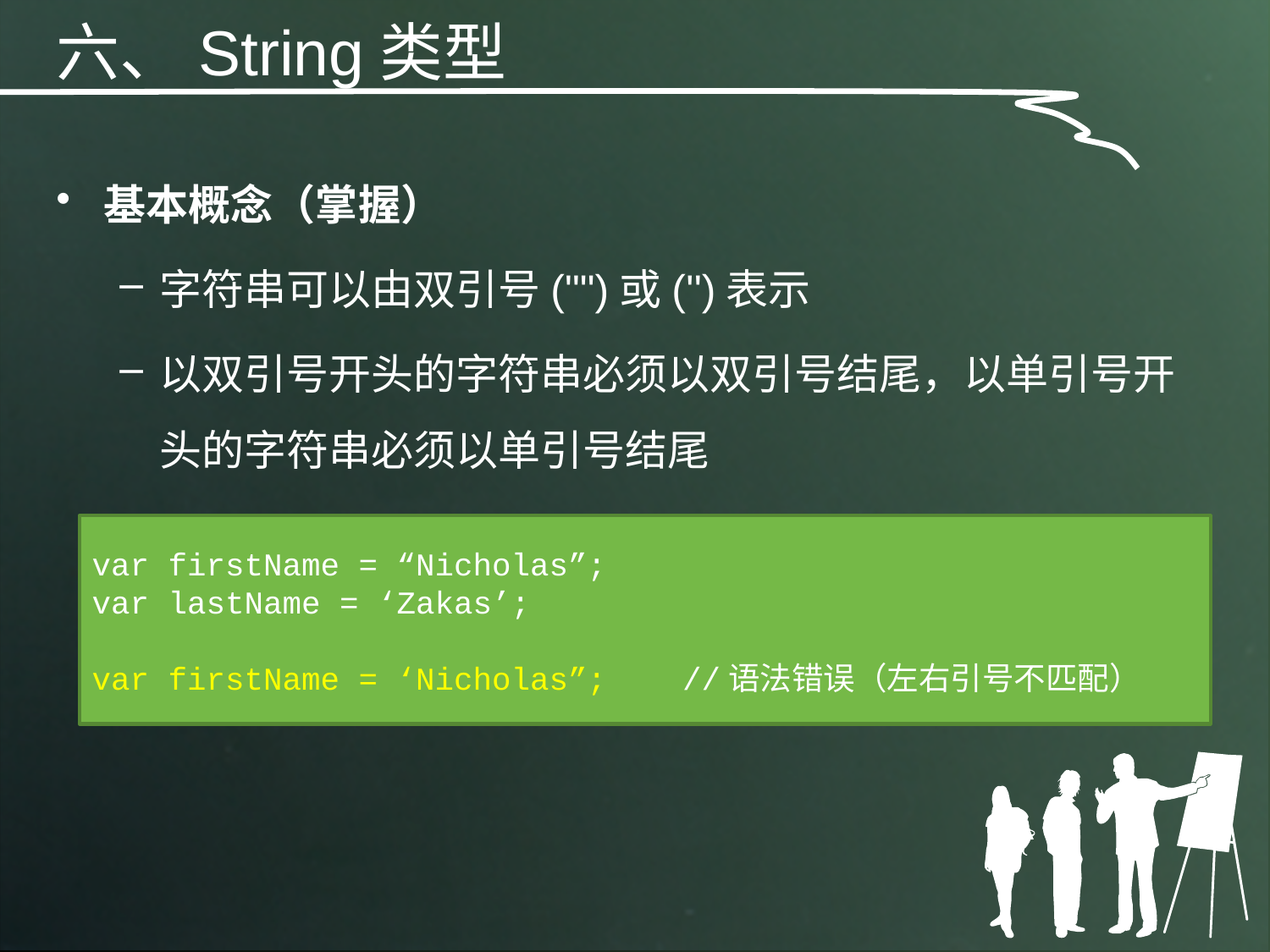

六、String类型

基本概念（掌握）
字符串可以由双引号("")或('')表示
以双引号开头的字符串必须以双引号结尾，以单引号开头的字符串必须以单引号结尾
var firstName = “Nicholas”;
var lastName = ‘Zakas’;

var firstName = ‘Nicholas”;    //语法错误（左右引号不匹配）